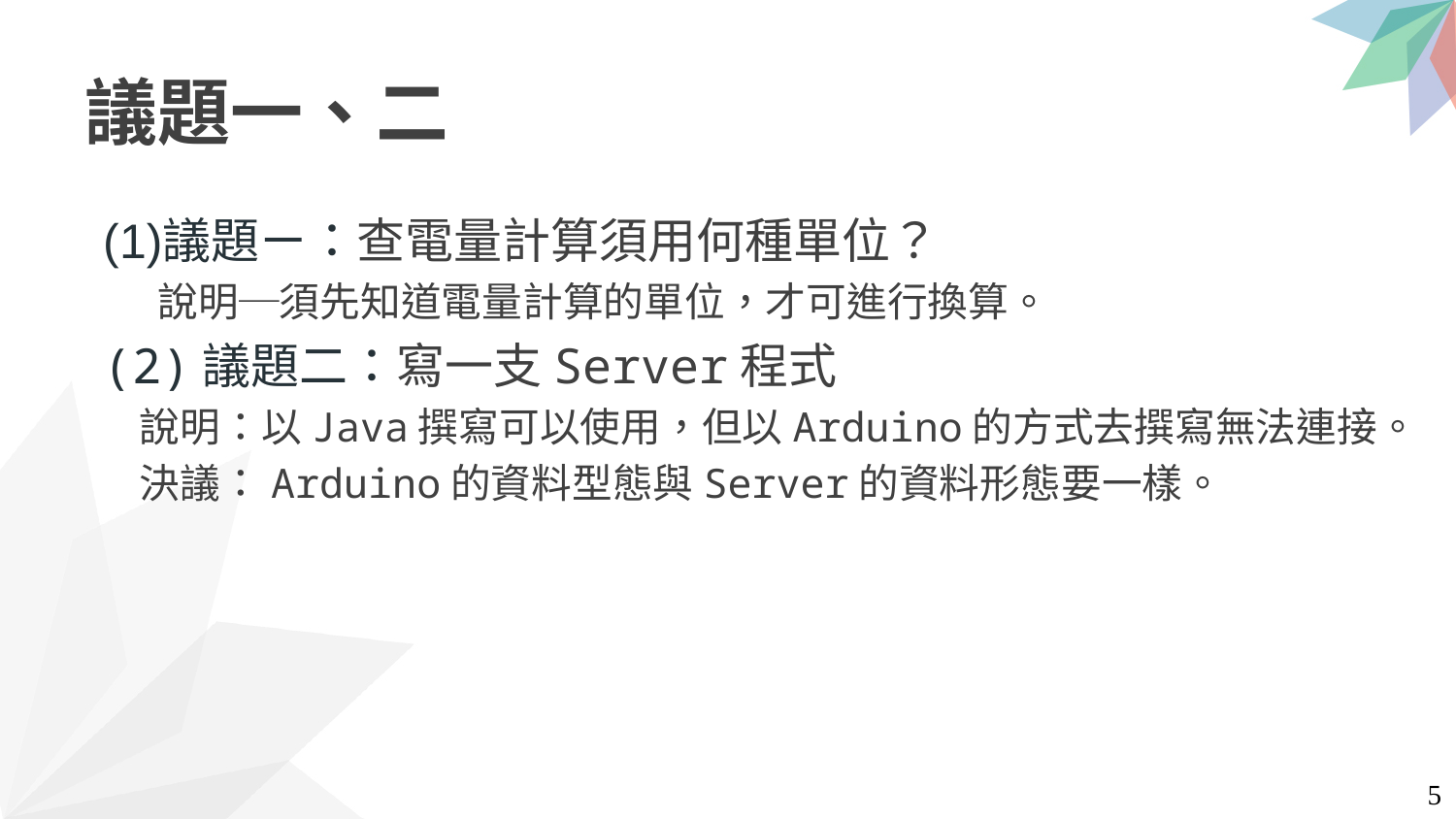

# 議題一、二
議題ㄧ：查電量計算須用何種單位？
	說明─須先知道電量計算的單位，才可進行換算。
(2)議題二：寫一支Server程式
   說明：以Java撰寫可以使用，但以Arduino的方式去撰寫無法連接。
   決議：Arduino的資料型態與Server的資料形態要一樣。